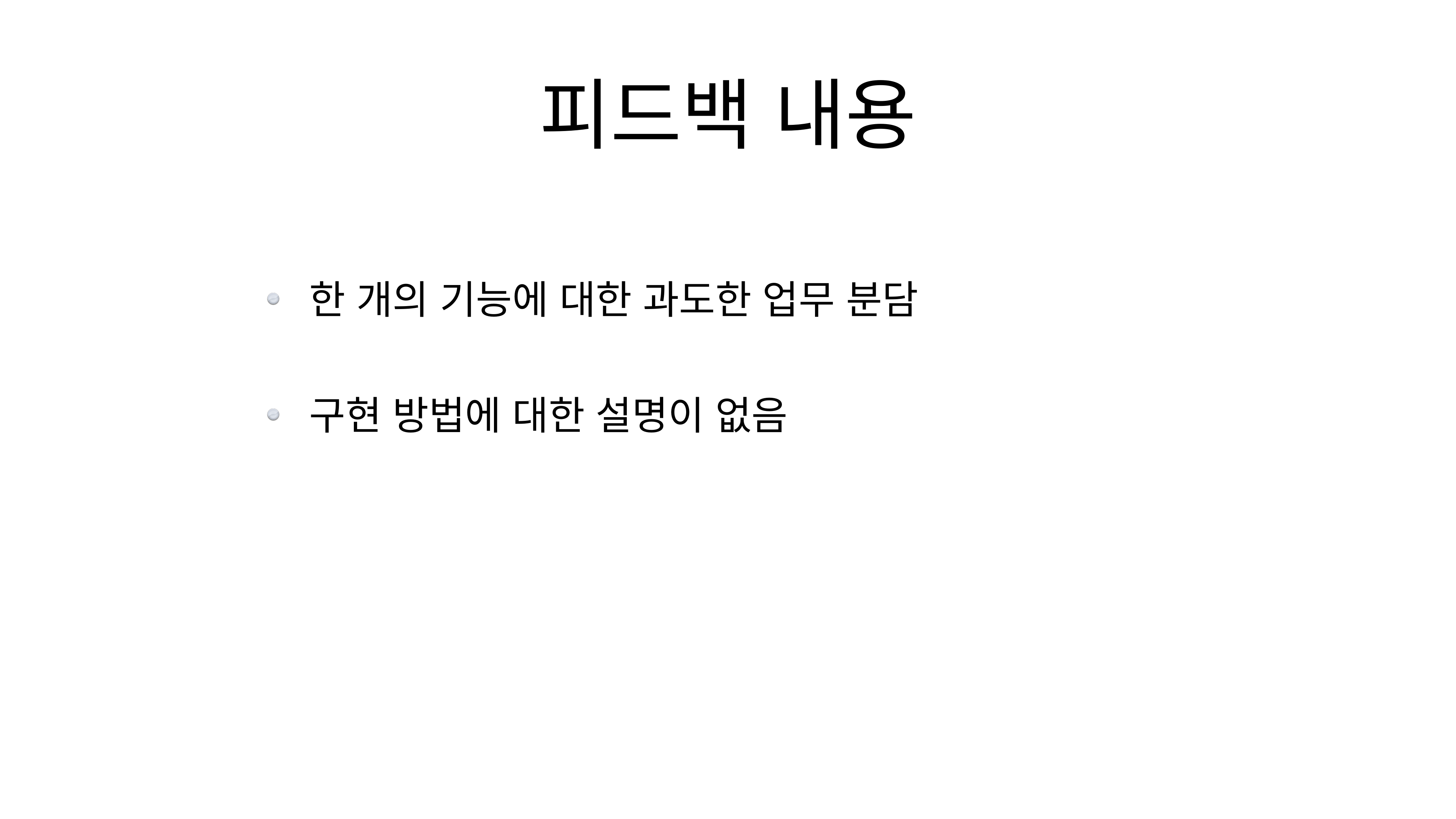

# 피드백 내용
한 개의 기능에 대한 과도한 업무 분담
구현 방법에 대한 설명이 없음